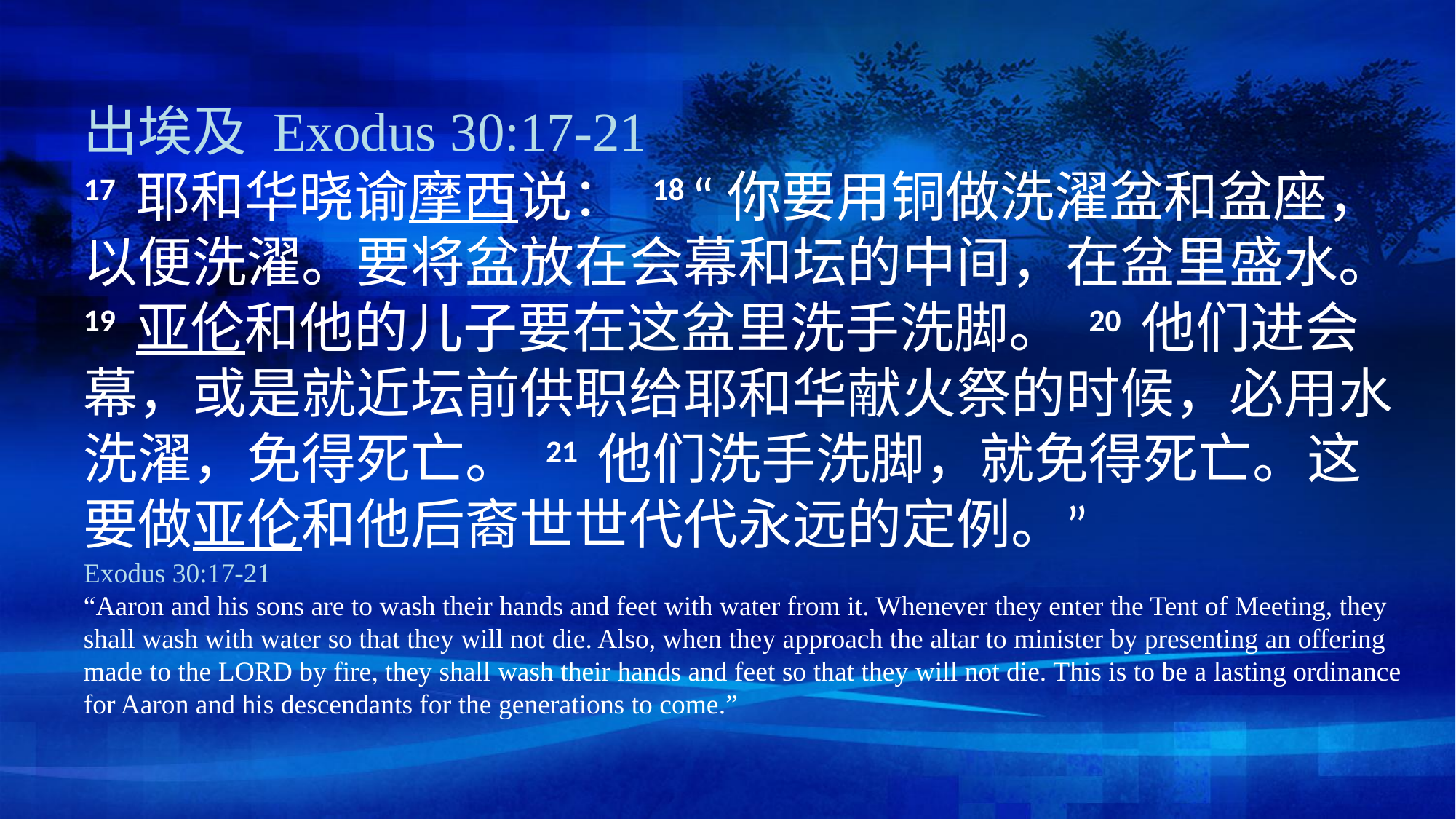

出埃及 Exodus 30:17-21
17 耶和华晓谕摩西说： 18 “你要用铜做洗濯盆和盆座，以便洗濯。要将盆放在会幕和坛的中间，在盆里盛水。 19 亚伦和他的儿子要在这盆里洗手洗脚。 20 他们进会幕，或是就近坛前供职给耶和华献火祭的时候，必用水洗濯，免得死亡。 21 他们洗手洗脚，就免得死亡。这要做亚伦和他后裔世世代代永远的定例。”
Exodus 30:17-21
“Aaron and his sons are to wash their hands and feet with water from it. Whenever they enter the Tent of Meeting, they shall wash with water so that they will not die. Also, when they approach the altar to minister by presenting an offering made to the LORD by fire, they shall wash their hands and feet so that they will not die. This is to be a lasting ordinance for Aaron and his descendants for the generations to come.”